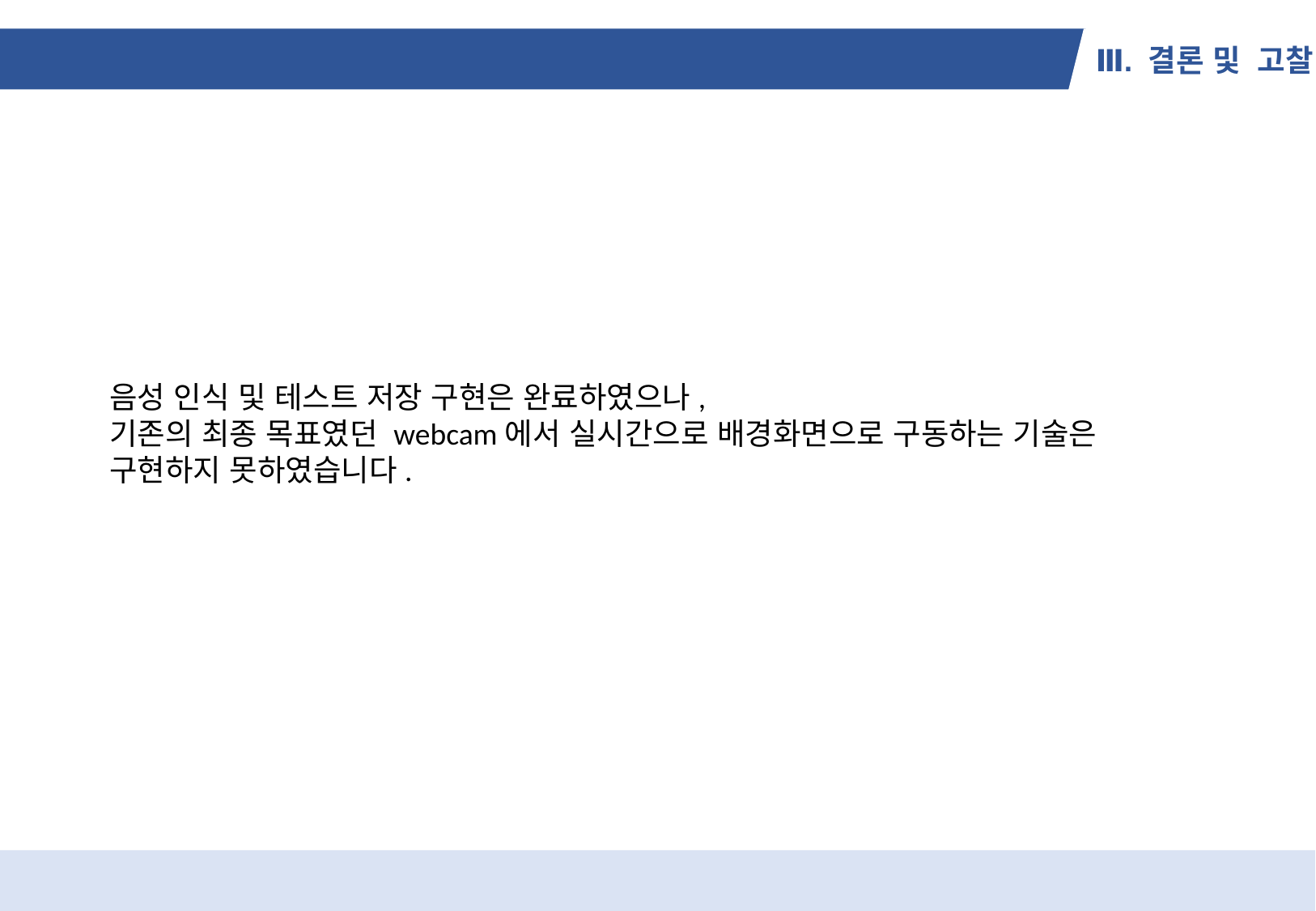

음성 인식 및 테스트 저장 구현은 완료하였으나,
기존의 최종 목표였던 webcam에서 실시간으로 배경화면으로 구동하는 기술은
구현하지 못하였습니다.